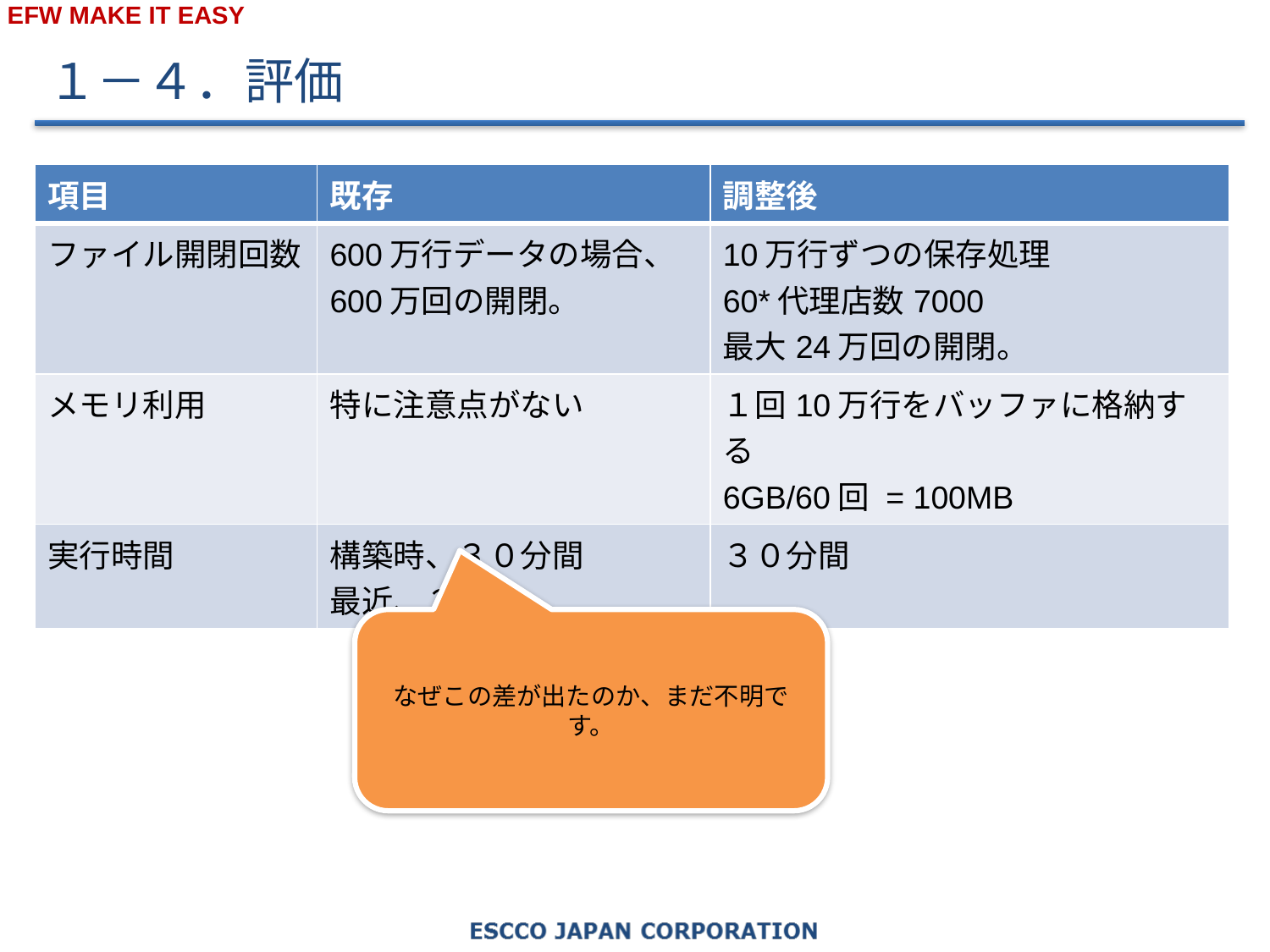

１－４．評価
| 項目 | 既存 | 調整後 |
| --- | --- | --- |
| ファイル開閉回数 | 600万行データの場合、 600万回の開閉。 | 10万行ずつの保存処理 60\*代理店数7000 最大24万回の開閉。 |
| メモリ利用 | 特に注意点がない | １回10万行をバッファに格納する 6GB/60回 = 100MB |
| 実行時間 | 構築時、３０分間 最近、２時間 | ３０分間 |
なぜこの差が出たのか、まだ不明です。